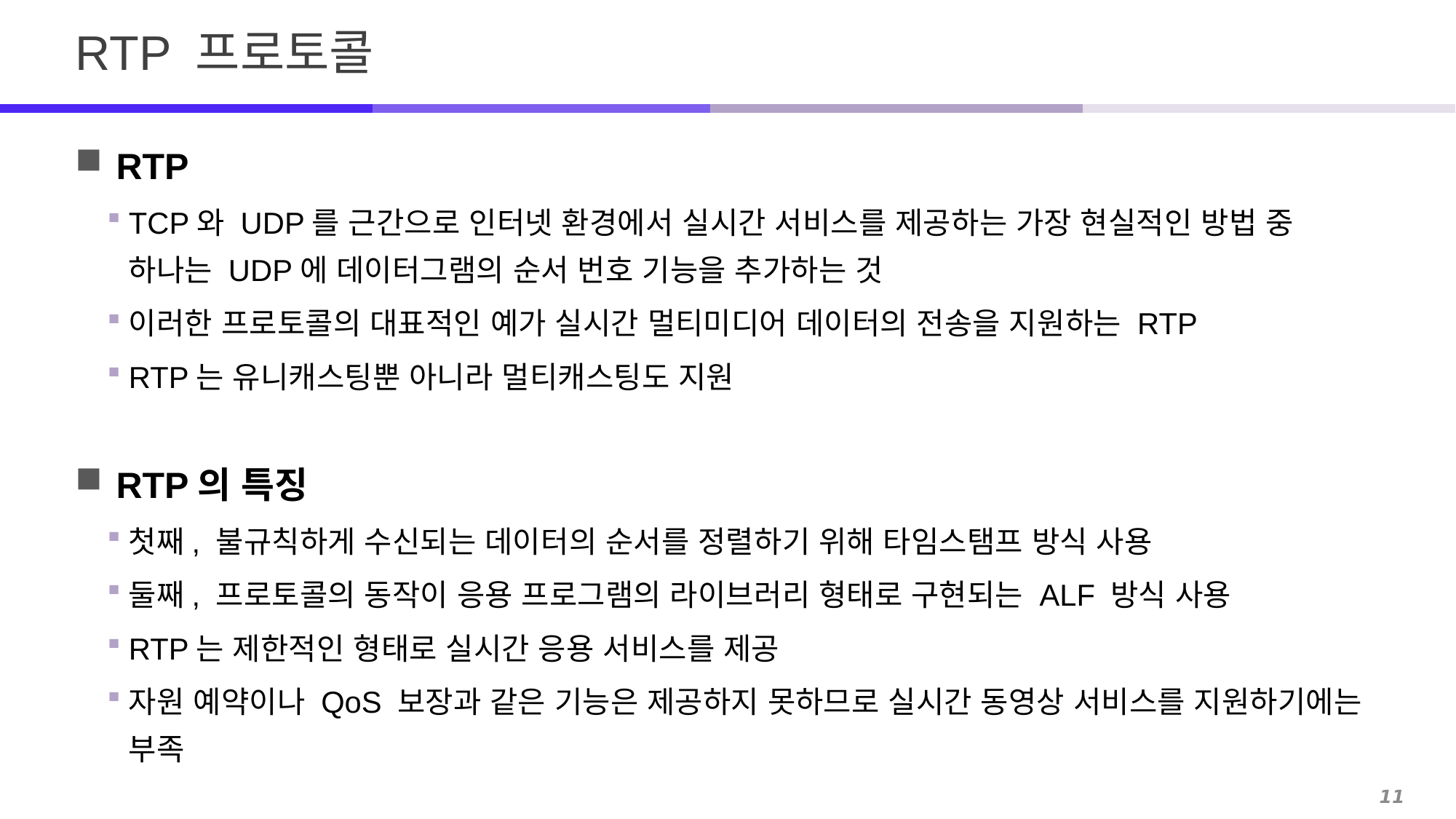

# RTP 프로토콜
RTP
TCP와 UDP를 근간으로 인터넷 환경에서 실시간 서비스를 제공하는 가장 현실적인 방법 중 하나는 UDP에 데이터그램의 순서 번호 기능을 추가하는 것
이러한 프로토콜의 대표적인 예가 실시간 멀티미디어 데이터의 전송을 지원하는 RTP
RTP는 유니캐스팅뿐 아니라 멀티캐스팅도 지원

RTP의 특징
첫째, 불규칙하게 수신되는 데이터의 순서를 정렬하기 위해 타임스탬프 방식 사용
둘째, 프로토콜의 동작이 응용 프로그램의 라이브러리 형태로 구현되는 ALF 방식 사용
RTP는 제한적인 형태로 실시간 응용 서비스를 제공
자원 예약이나 QoS 보장과 같은 기능은 제공하지 못하므로 실시간 동영상 서비스를 지원하기에는 부족